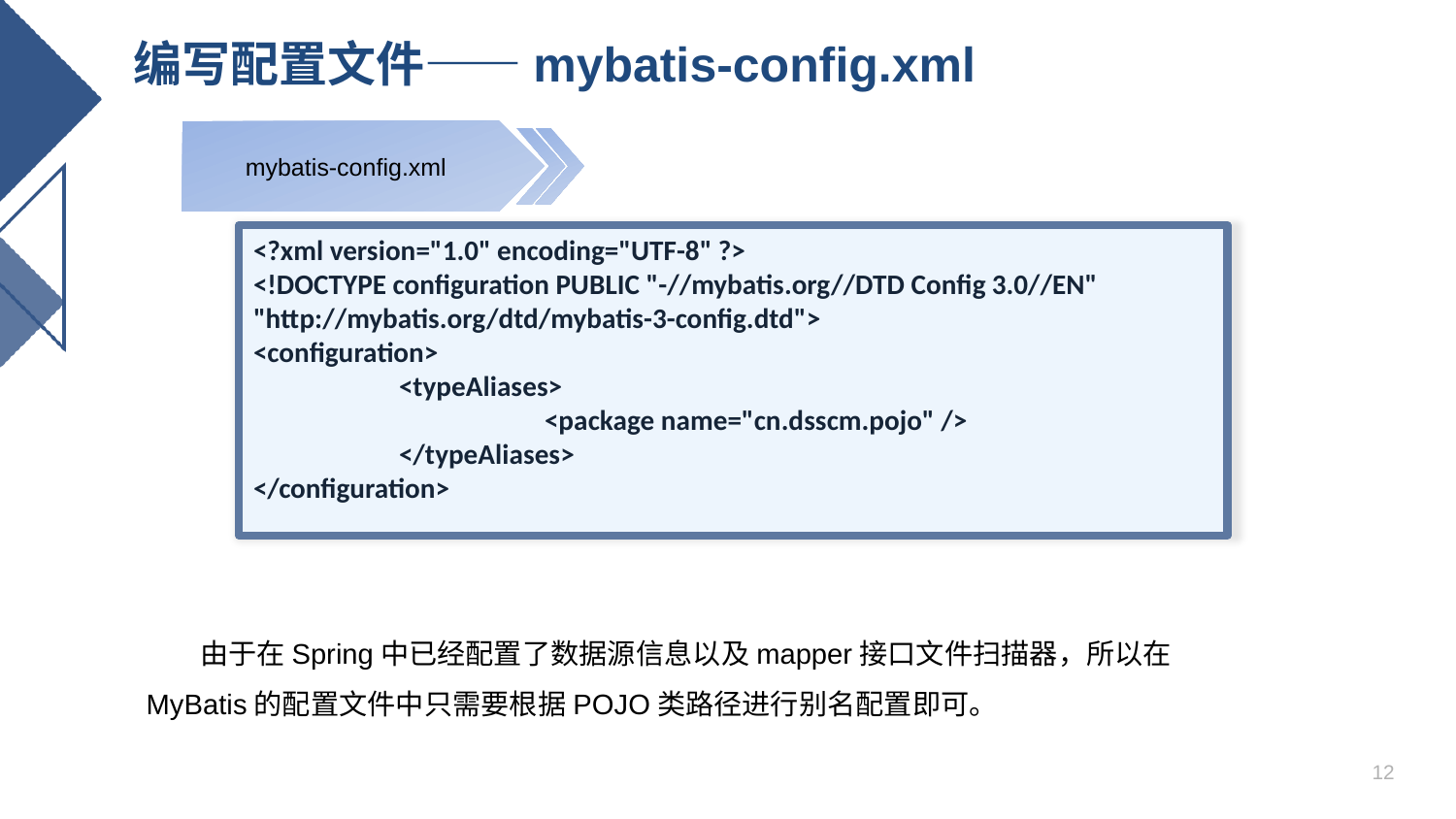

# 编写配置文件——mybatis-config.xml

mybatis-config.xml
<?xml version="1.0" encoding="UTF-8" ?>
<!DOCTYPE configuration PUBLIC "-//mybatis.org//DTD Config 3.0//EN"
"http://mybatis.org/dtd/mybatis-3-config.dtd">
<configuration>
	<typeAliases>
		<package name="cn.dsscm.pojo" />
	</typeAliases>
</configuration>
         由于在Spring中已经配置了数据源信息以及mapper接口文件扫描器，所以在MyBatis的配置文件中只需要根据POJO类路径进行别名配置即可。
12